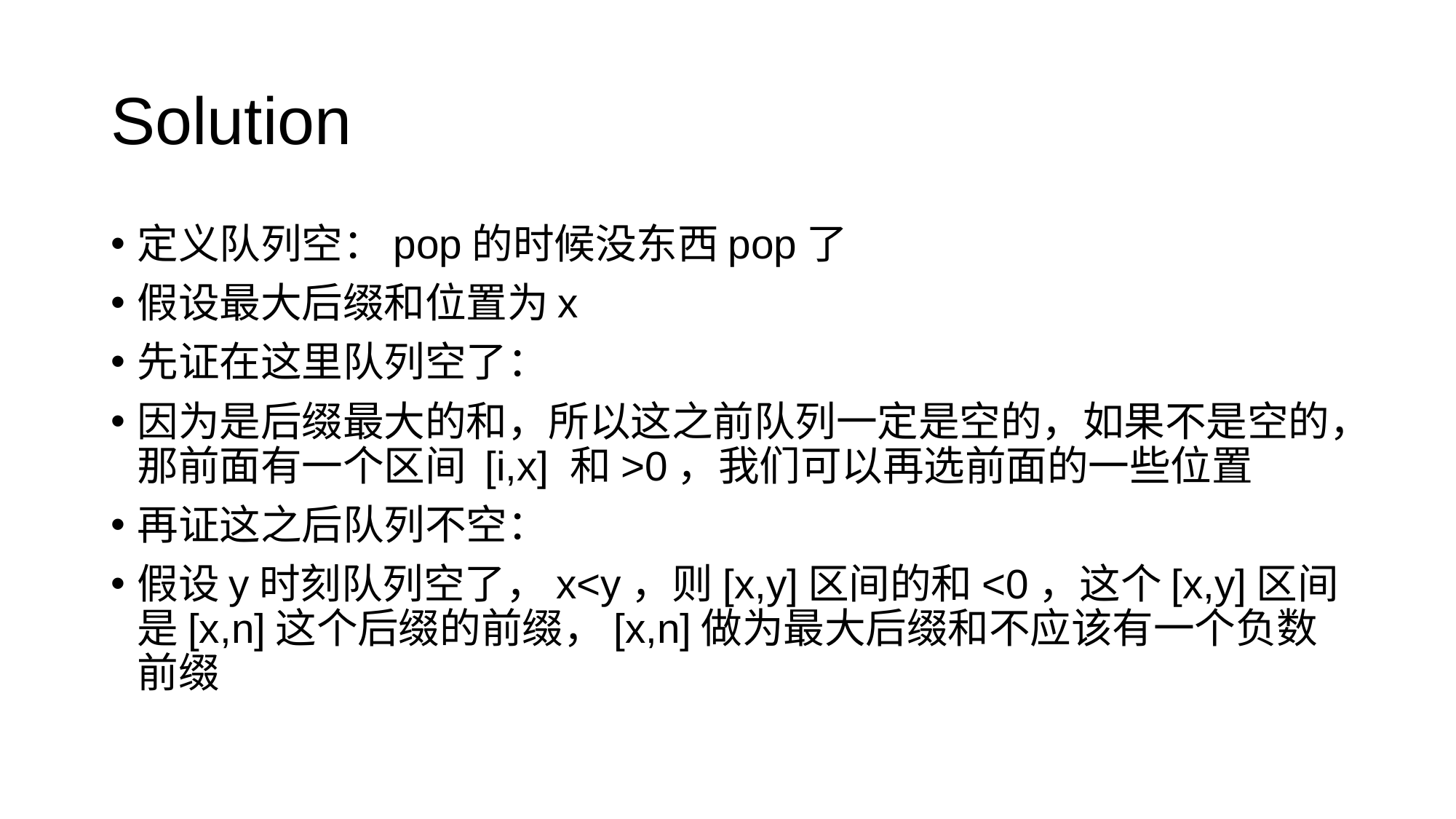

# Solution
定义队列空：pop的时候没东西pop了
假设最大后缀和位置为x
先证在这里队列空了：
因为是后缀最大的和，所以这之前队列一定是空的，如果不是空的，那前面有一个区间 [i,x] 和>0，我们可以再选前面的一些位置
再证这之后队列不空：
假设y时刻队列空了，x<y，则[x,y]区间的和<0，这个[x,y]区间是[x,n]这个后缀的前缀，[x,n]做为最大后缀和不应该有一个负数前缀